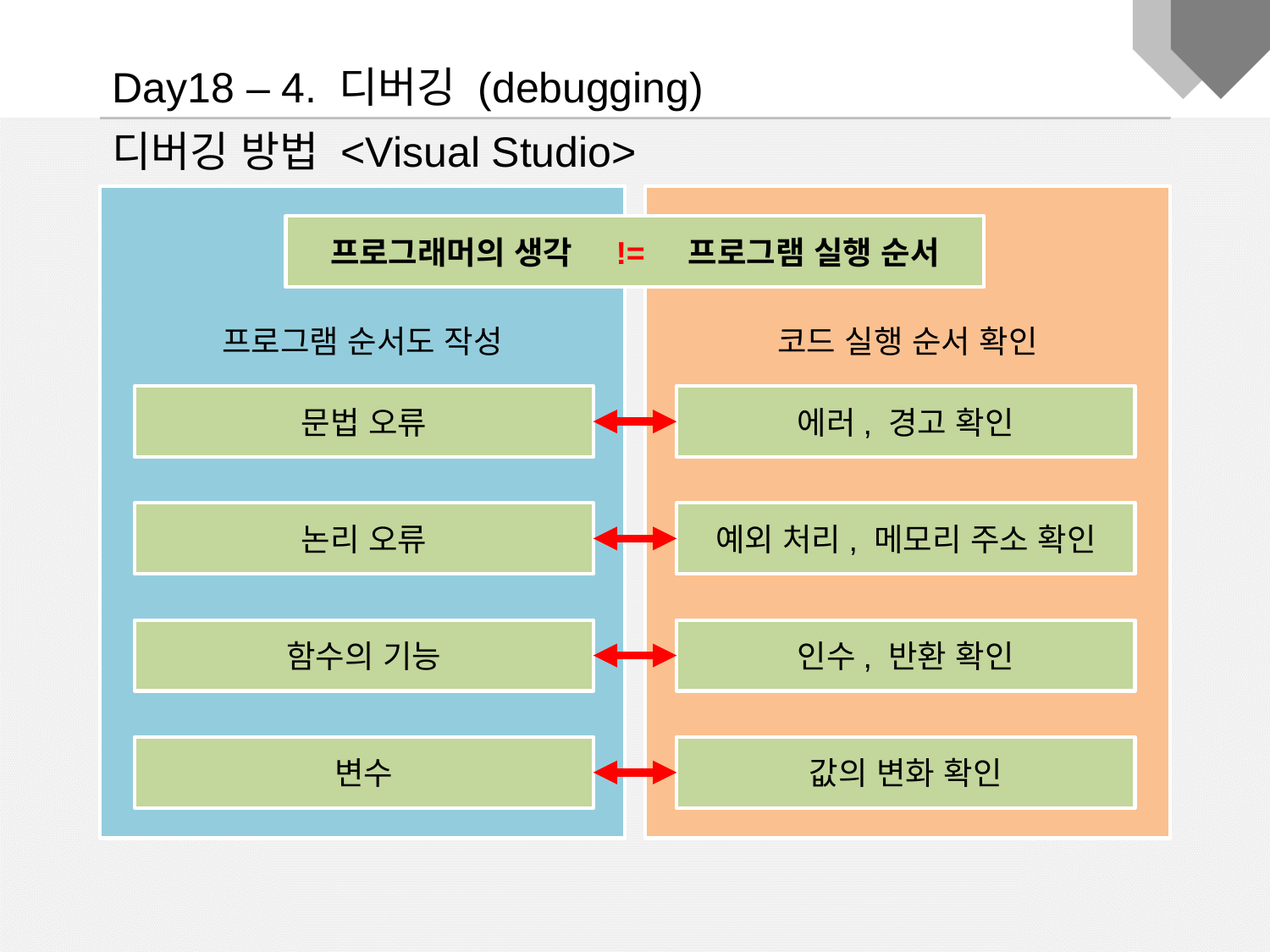

Day18 – 4. 디버깅 (debugging)
디버깅 방법 <Visual Studio>
프로그램 순서도 작성

코드 실행 순서 확인

프로그래머의 생각    !=    프로그램 실행 순서
문법 오류
에러, 경고 확인
논리 오류
예외 처리, 메모리 주소 확인
함수의 기능
인수, 반환 확인
변수
값의 변화 확인